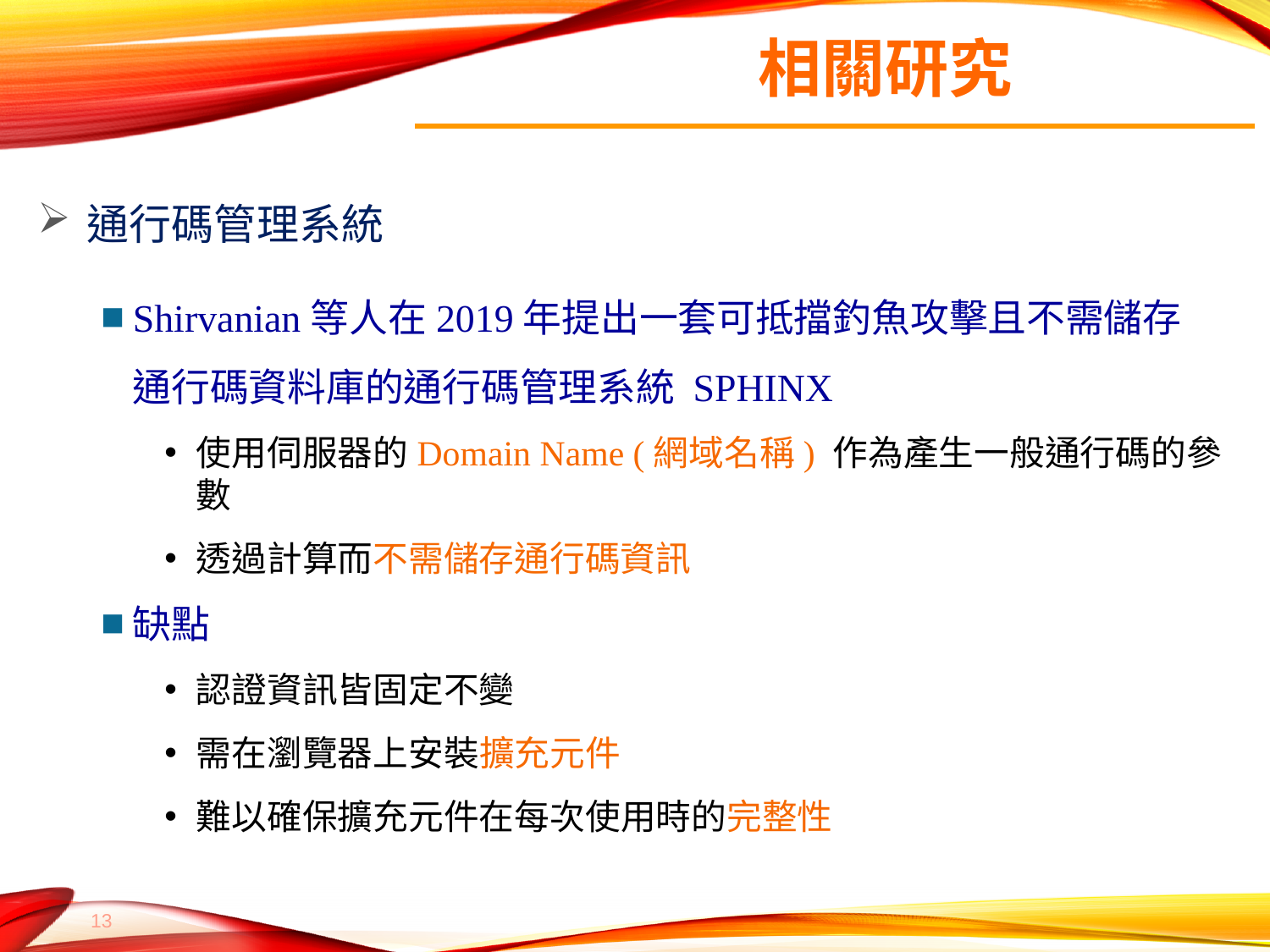

# 相關研究
通行碼管理系統
Shirvanian等人在2019年提出一套可抵擋釣魚攻擊且不需儲存
通行碼資料庫的通行碼管理系統 SPHINX
使用伺服器的Domain Name (網域名稱) 作為產生一般通行碼的參數
透過計算而不需儲存通行碼資訊
缺點
認證資訊皆固定不變
需在瀏覽器上安裝擴充元件
難以確保擴充元件在每次使用時的完整性
13